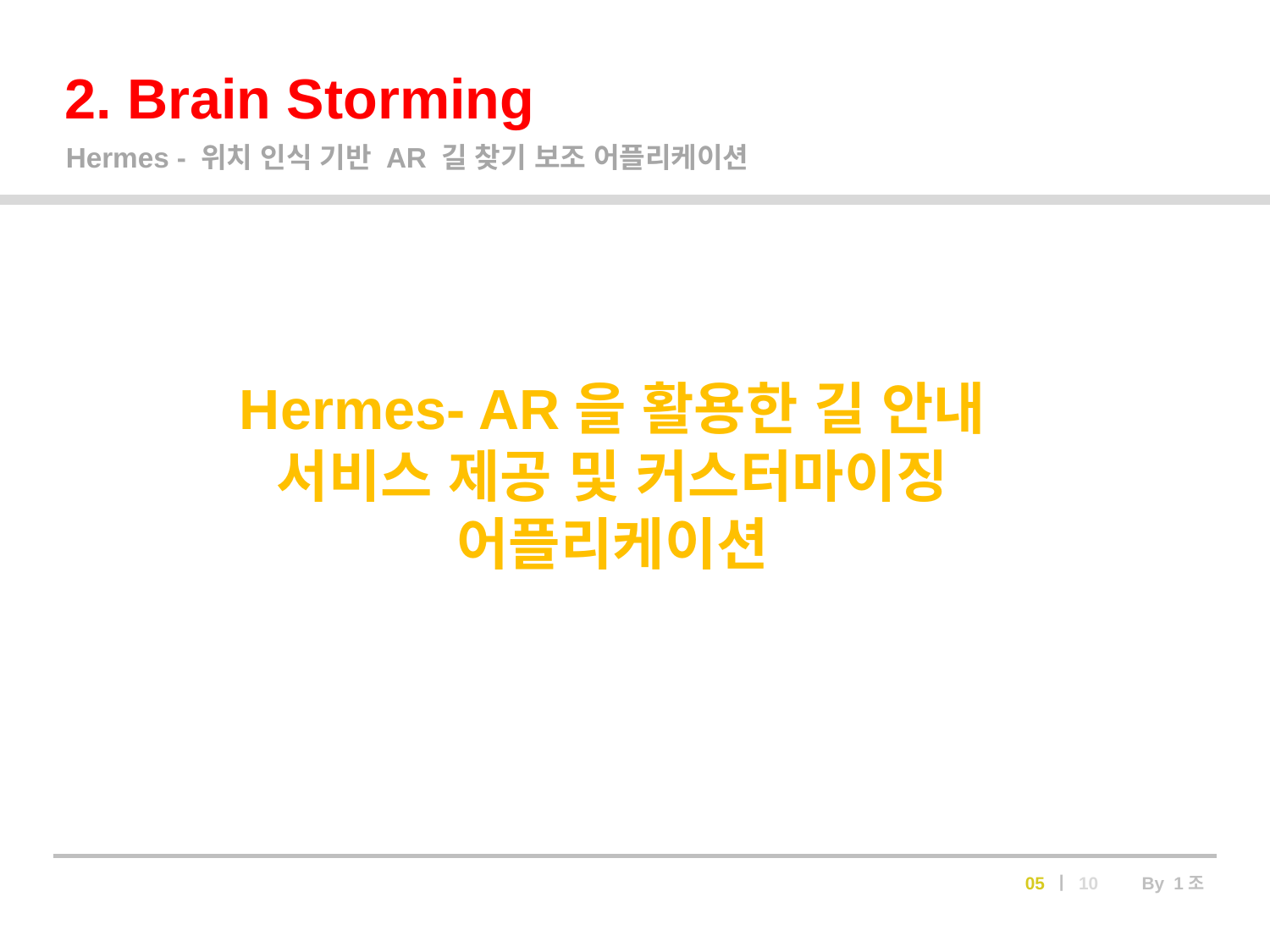

2. Brain Storming
Hermes - 위치 인식 기반 AR 길 찾기 보조 어플리케이션
Hermes- AR을 활용한 길 안내 서비스 제공 및 커스터마이징 어플리케이션
05 ㅣ 10　　By  1조